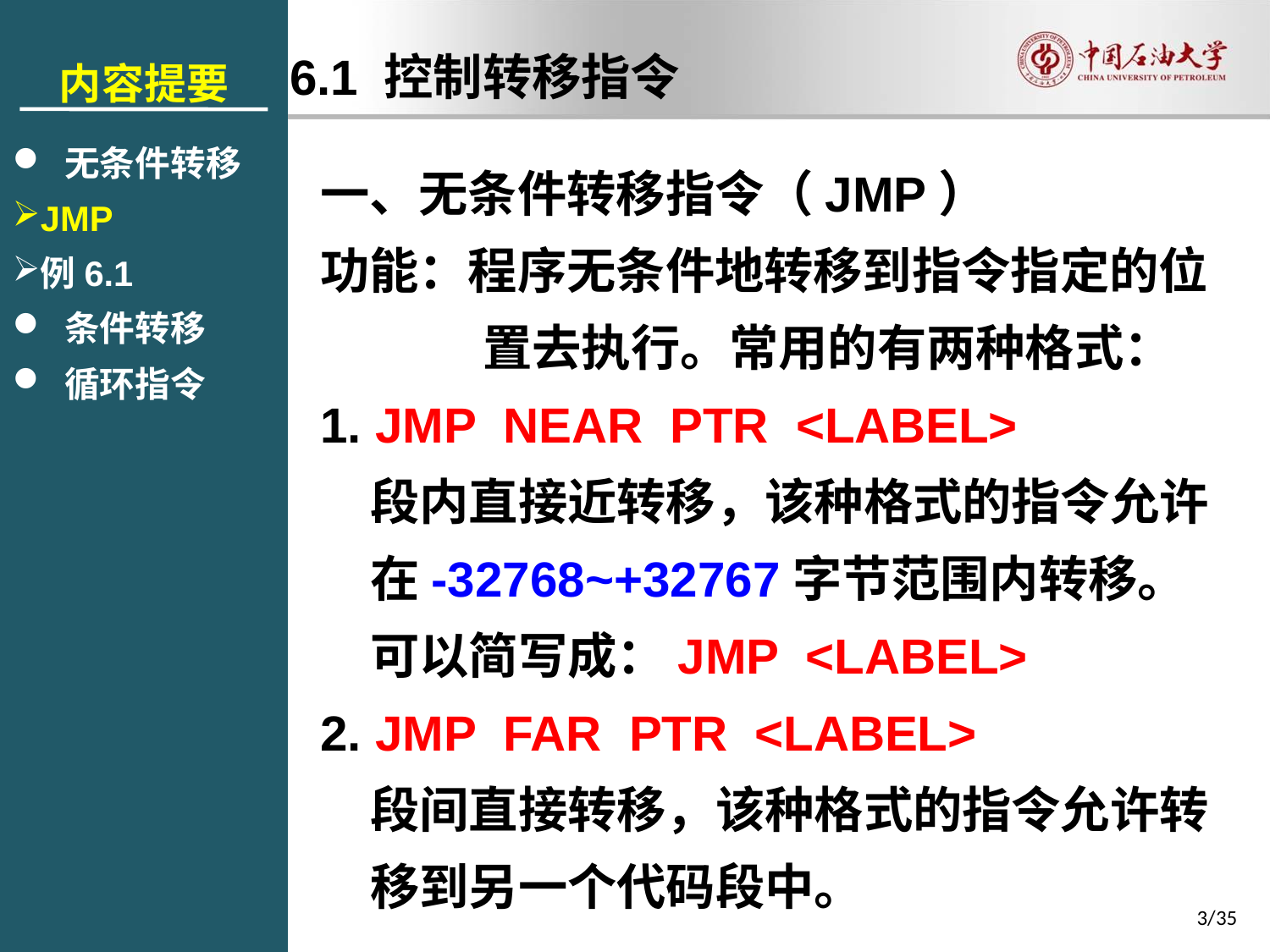

内容提要
 无条件转移
JMP
例6.1
 条件转移
 循环指令
6.1 控制转移指令
一、无条件转移指令（JMP）
功能：程序无条件地转移到指令指定的位置去执行。常用的有两种格式：
1. JMP  NEAR  PTR  <LABEL>
段内直接近转移，该种格式的指令允许在-32768~+32767字节范围内转移。
可以简写成：JMP  <LABEL>
2. JMP  FAR  PTR  <LABEL>
段间直接转移，该种格式的指令允许转移到另一个代码段中。
3/35